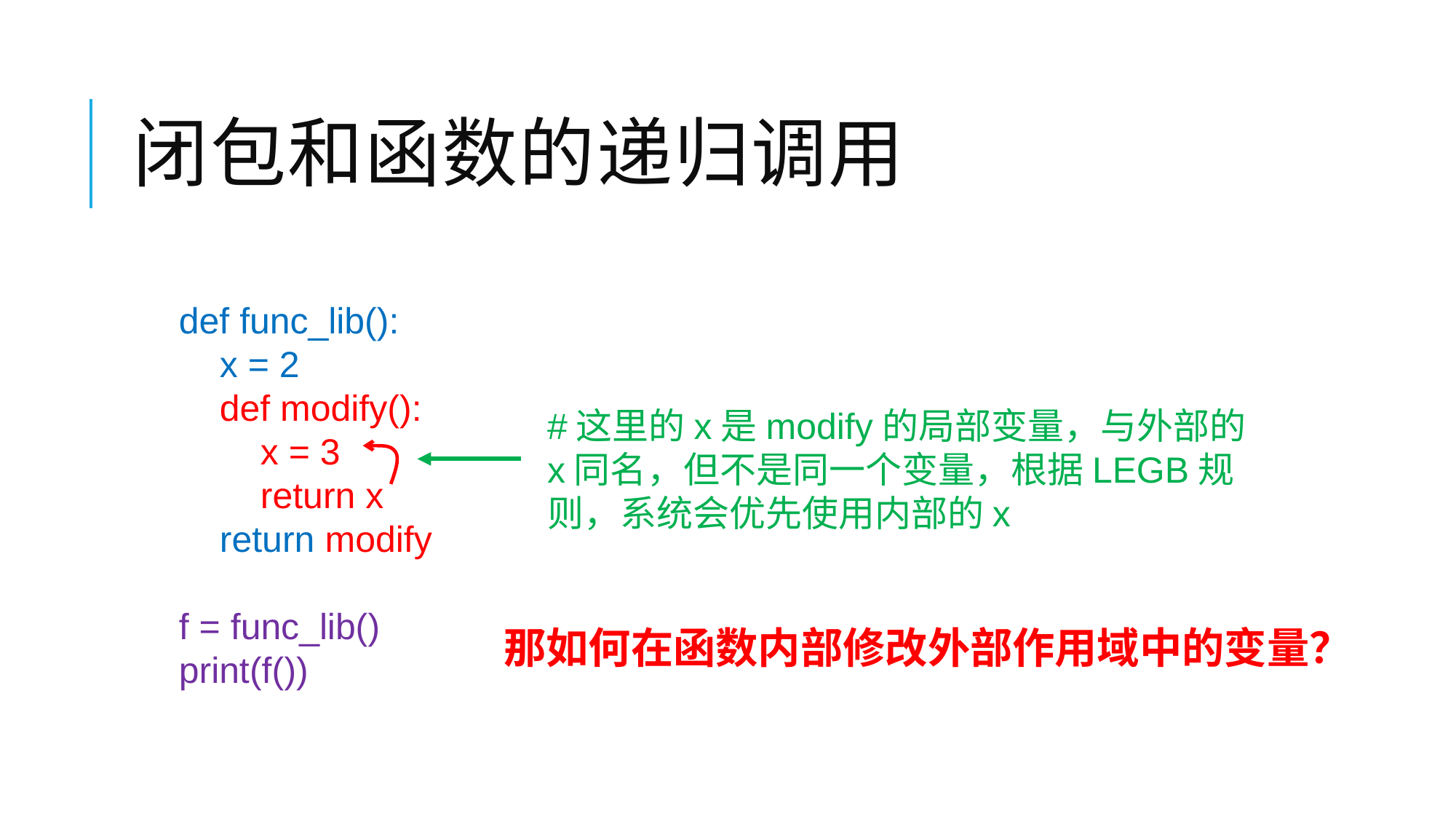

# 闭包和函数的递归调用
def func_lib():
    x = 2
    def modify():
        x = 3
        return x
    return modify

f = func_lib()
print(f())
#这里的x是modify的局部变量，与外部的x同名，但不是同一个变量，根据LEGB规则，系统会优先使用内部的x

那如何在函数内部修改外部作用域中的变量？